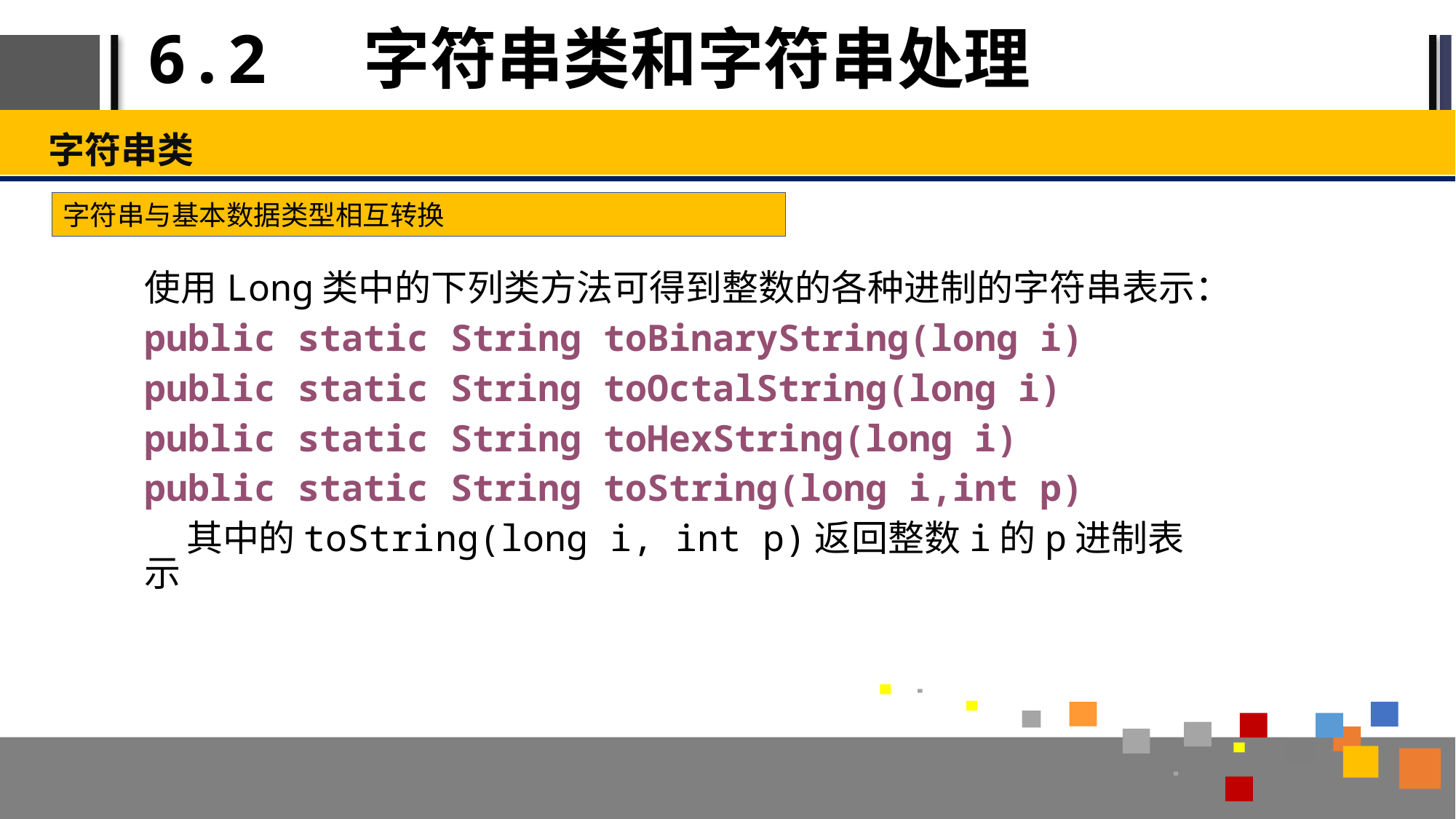

# 6.2  字符串类和字符串处理

字符串类

字符串与基本数据类型相互转换
使用Long类中的下列类方法可得到整数的各种进制的字符串表示：
public static String toBinaryString(long i)
public static String toOctalString(long i)
public static String toHexString(long i)
public static String toString(long i,int p)
    其中的toString(long i, int p)返回整数i的p进制表示